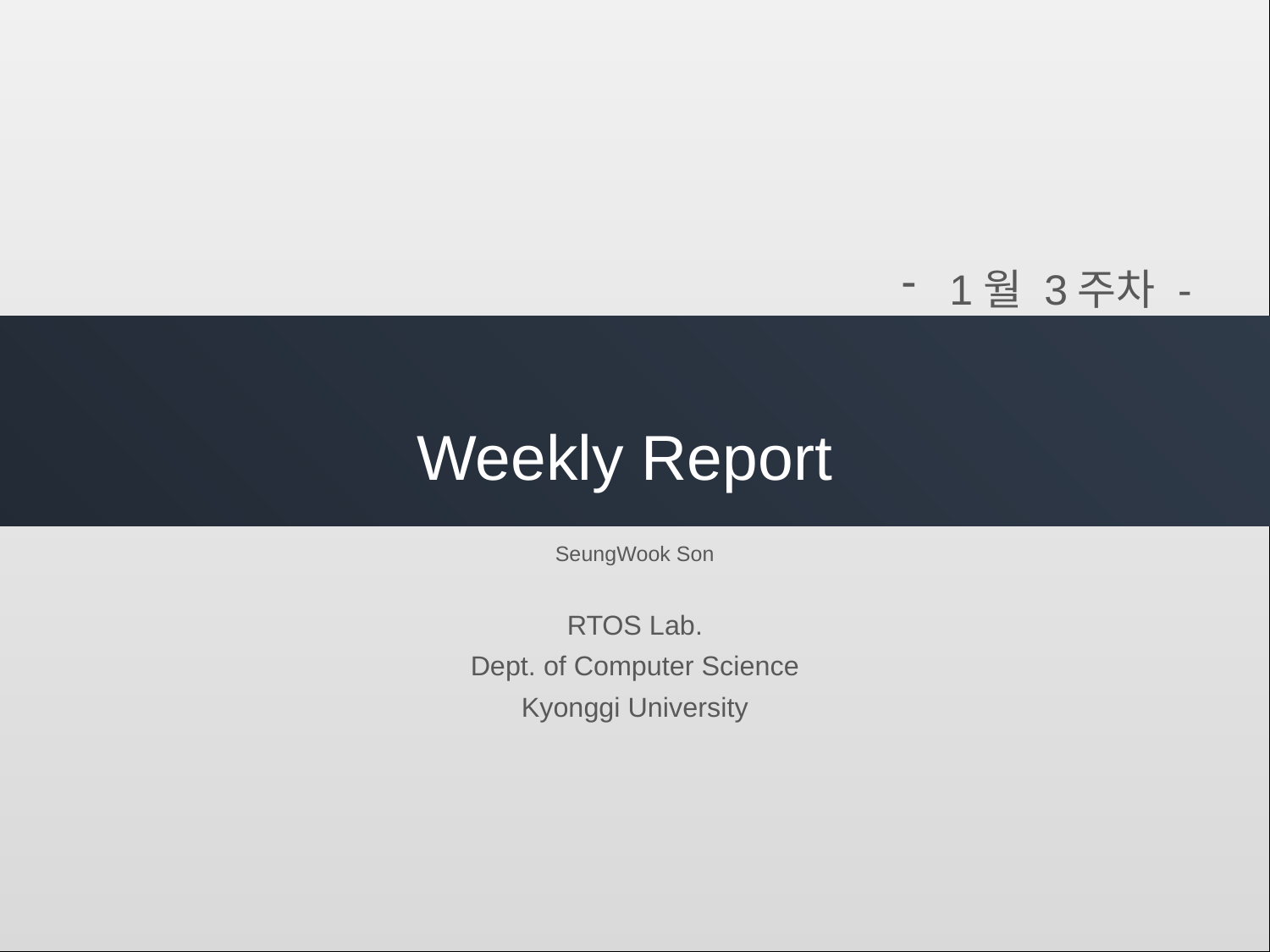

1월 3주차 -
# Weekly Report

SeungWook Son

RTOS Lab.
Dept. of Computer Science
Kyonggi University